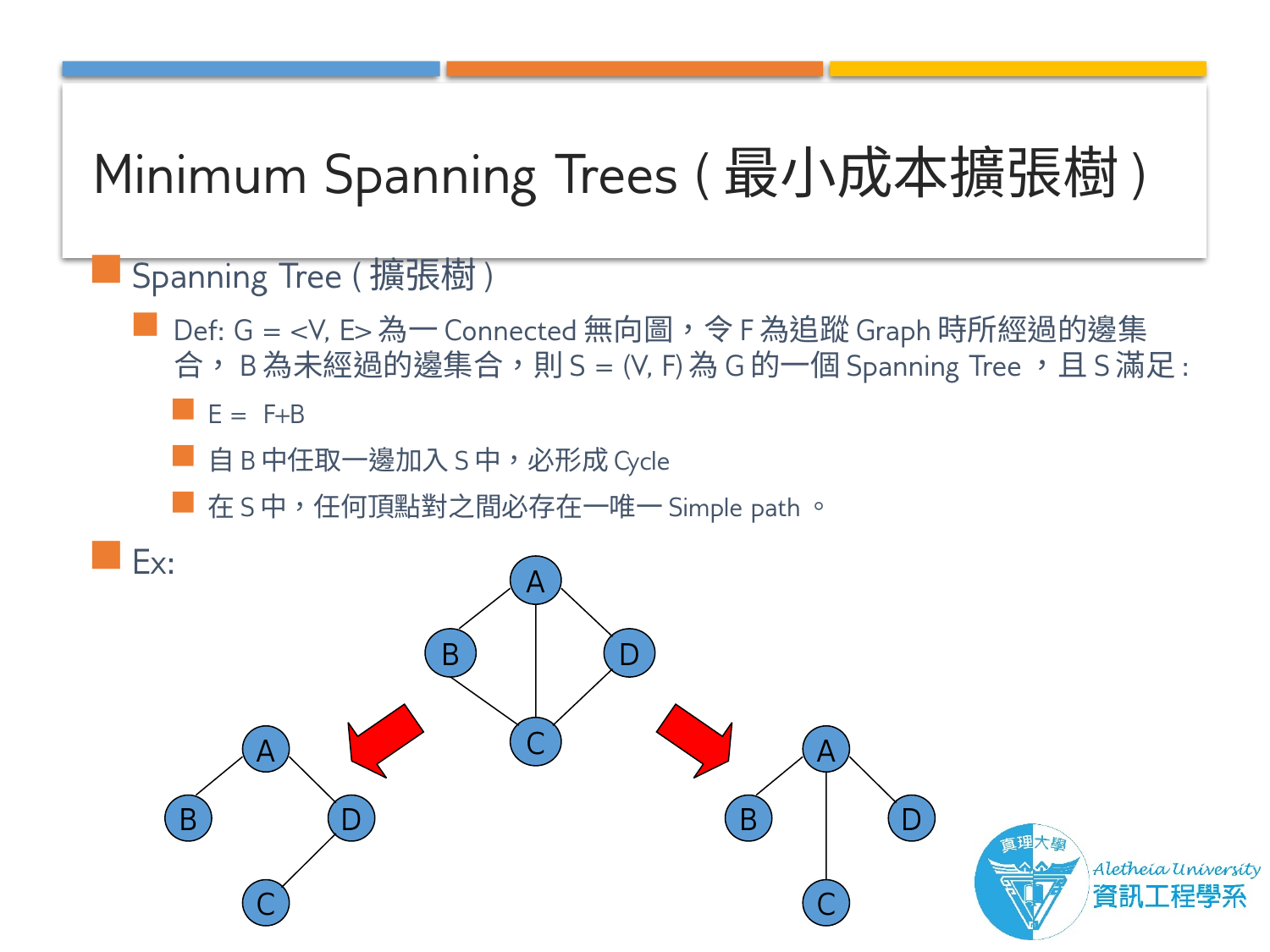

# Minimum Spanning Trees (最小成本擴張樹)
Spanning Tree (擴張樹)
Def: G = <V, E>為一Connected無向圖，令F為追蹤Graph時所經過的邊集合，B為未經過的邊集合，則S = (V, F)為G的一個Spanning Tree，且S滿足:
E =  F+B
自B中任取一邊加入S中，必形成Cycle
在S中，任何頂點對之間必存在一唯一Simple path。
Ex:

A

B
D

C

A

B
D

C
A

B
D

C